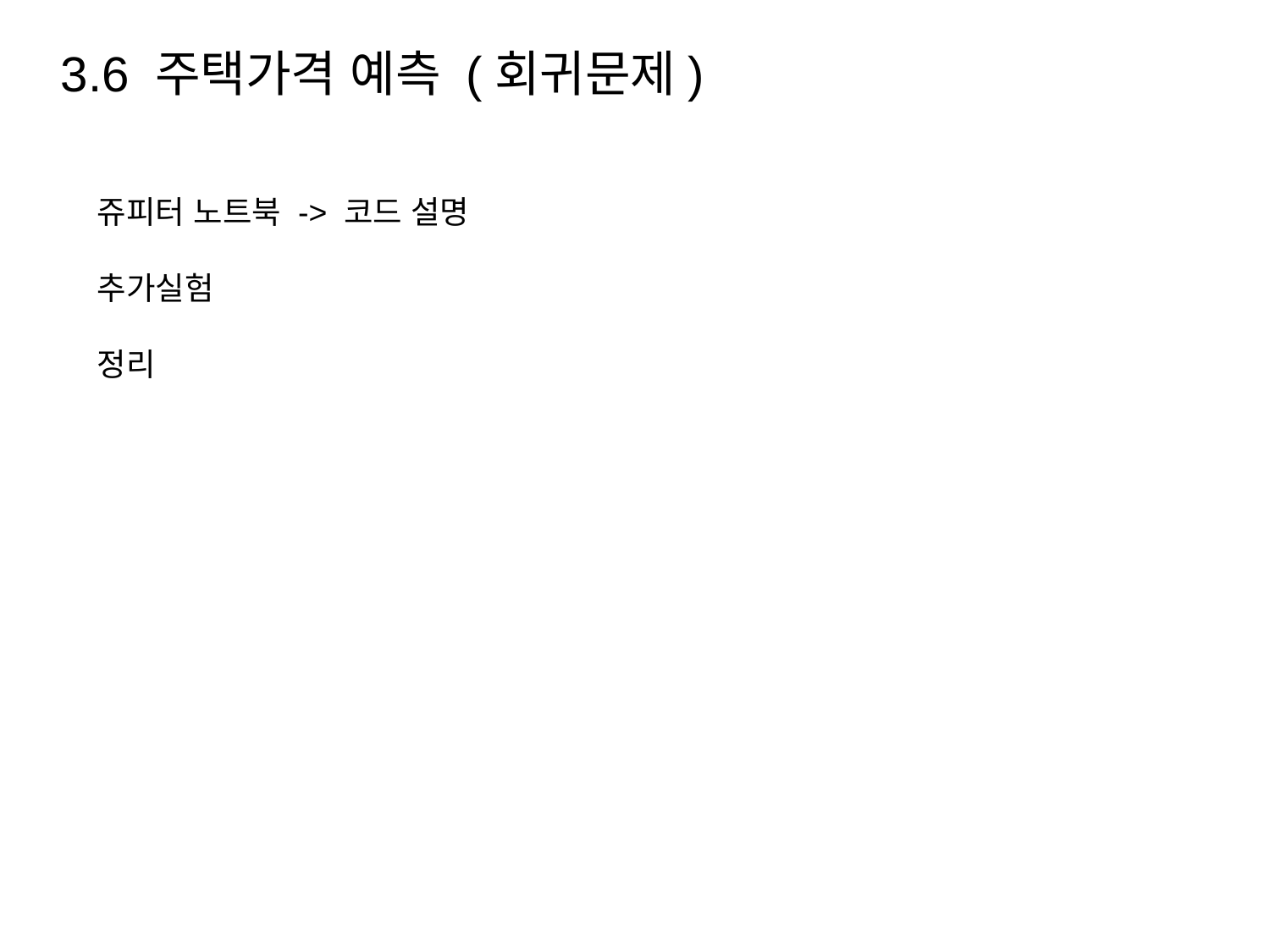

3.6 주택가격 예측 (회귀문제)
쥬피터 노트북 -> 코드 설명

추가실험

정리